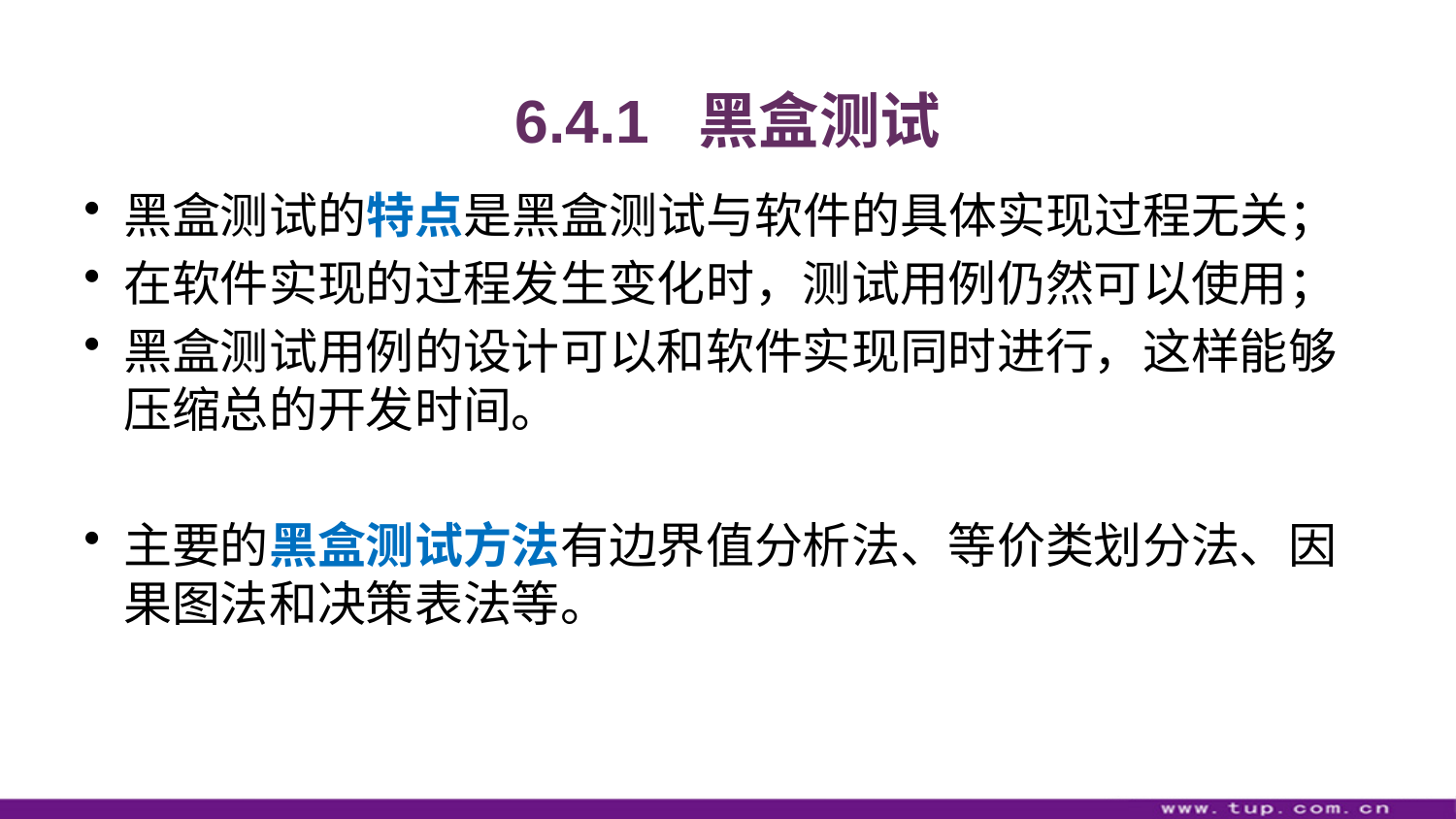

# 6.4.1  黑盒测试
黑盒测试的特点是黑盒测试与软件的具体实现过程无关；
在软件实现的过程发生变化时，测试用例仍然可以使用；
黑盒测试用例的设计可以和软件实现同时进行，这样能够压缩总的开发时间。

主要的黑盒测试方法有边界值分析法、等价类划分法、因果图法和决策表法等。